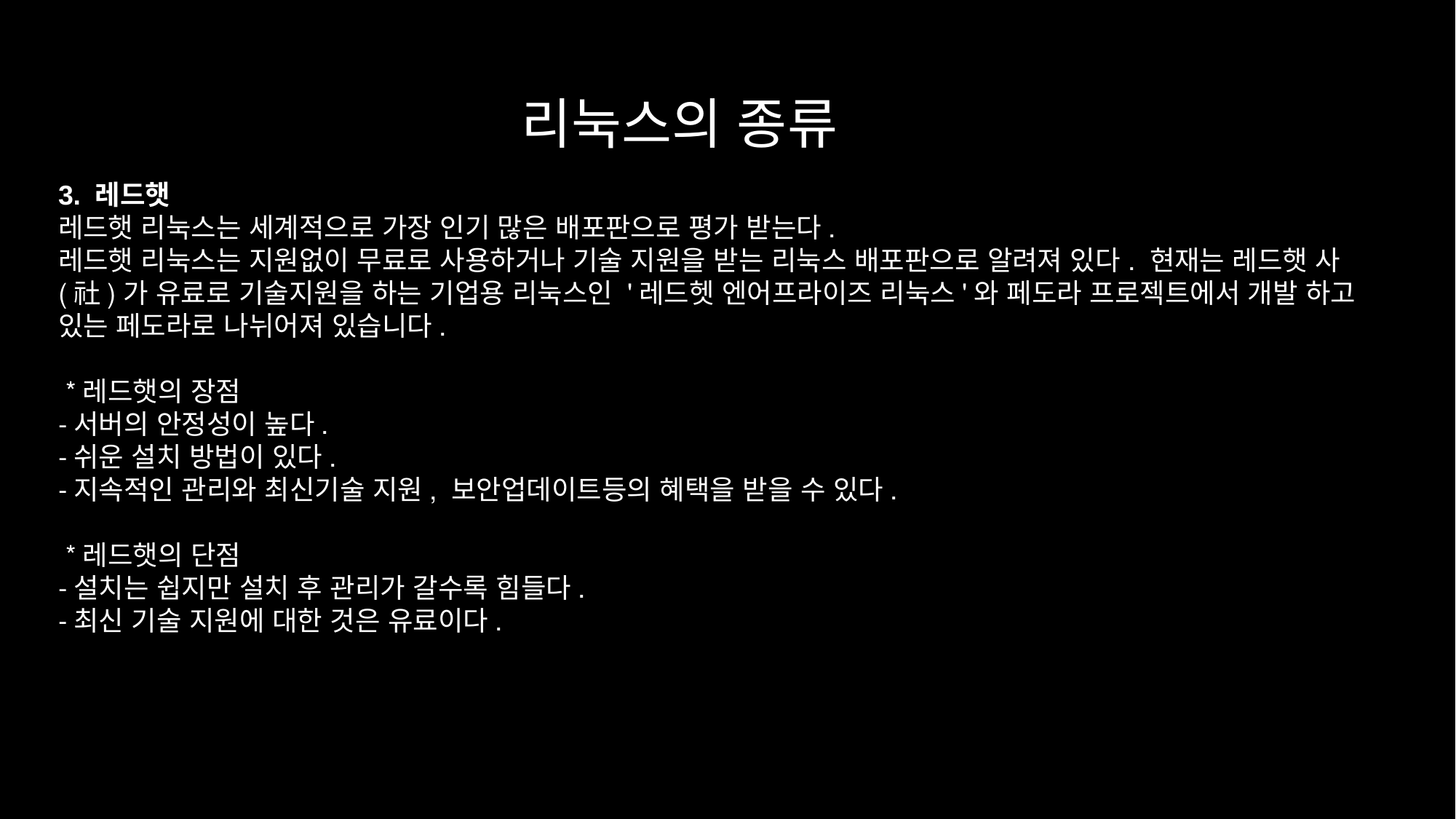

리눅스의 종류
3. 레드햇
레드햇 리눅스는 세계적으로 가장 인기 많은 배포판으로 평가 받는다.
레드햇 리눅스는 지원없이 무료로 사용하거나 기술 지원을 받는 리눅스 배포판으로 알려져 있다. 현재는 레드햇 사(社)가 유료로 기술지원을 하는 기업용 리눅스인 '레드헷 엔어프라이즈 리눅스'와 페도라 프로젝트에서 개발 하고 있는 페도라로 나뉘어져 있습니다.
 *레드햇의 장점
-서버의 안정성이 높다.
-쉬운 설치 방법이 있다.
-지속적인 관리와 최신기술 지원, 보안업데이트등의 혜택을 받을 수 있다.
 *레드햇의 단점
-설치는 쉽지만 설치 후 관리가 갈수록 힘들다.
-최신 기술 지원에 대한 것은 유료이다.